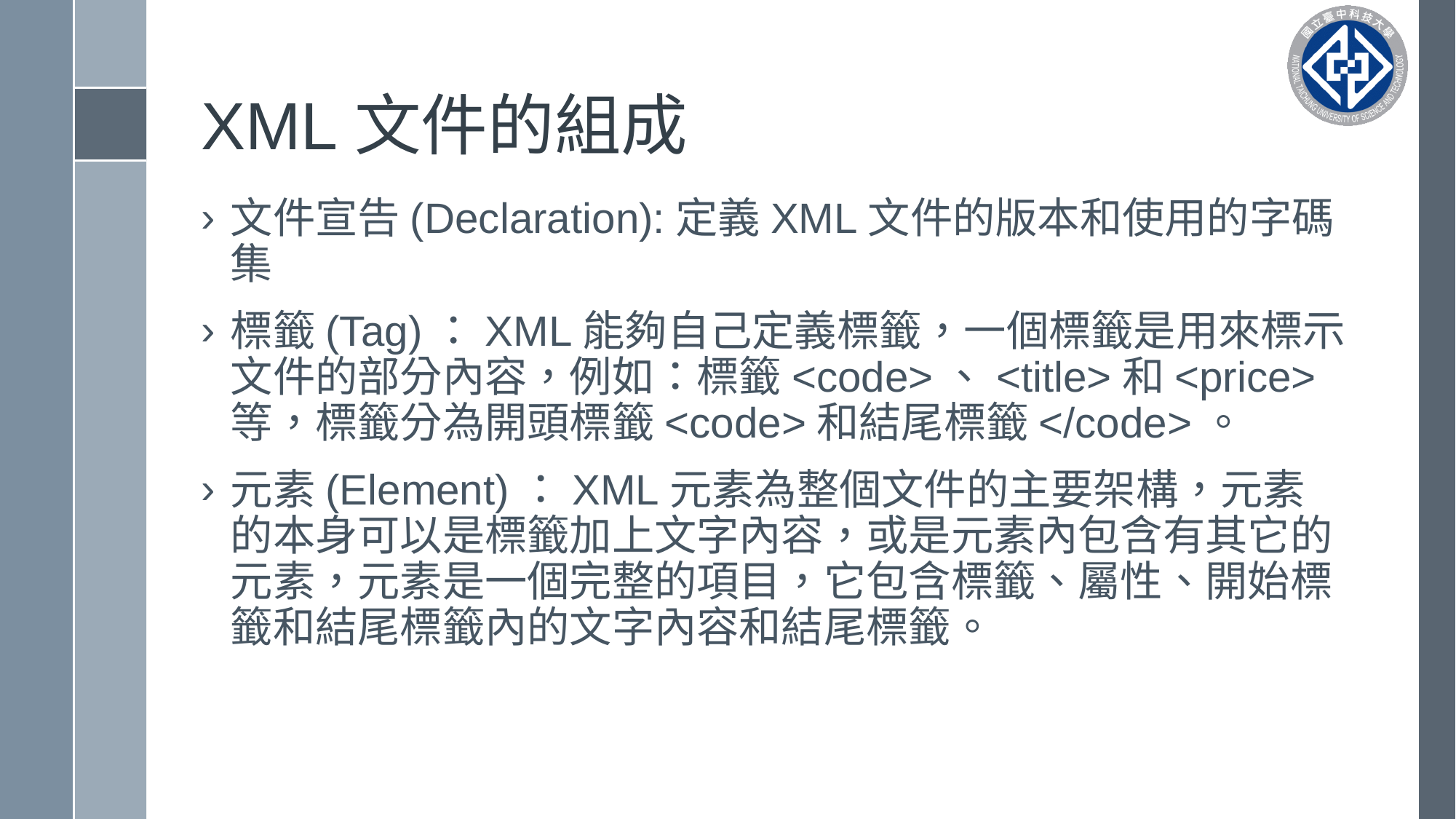

# XML文件的組成
文件宣告(Declaration):定義XML文件的版本和使用的字碼集
標籤(Tag)：XML能夠自己定義標籤，一個標籤是用來標示文件的部分內容，例如：標籤<code>、<title>和<price>等，標籤分為開頭標籤<code>和結尾標籤</code>。
元素(Element)：XML元素為整個文件的主要架構，元素的本身可以是標籤加上文字內容，或是元素內包含有其它的元素，元素是一個完整的項目，它包含標籤、屬性、開始標籤和結尾標籤內的文字內容和結尾標籤。